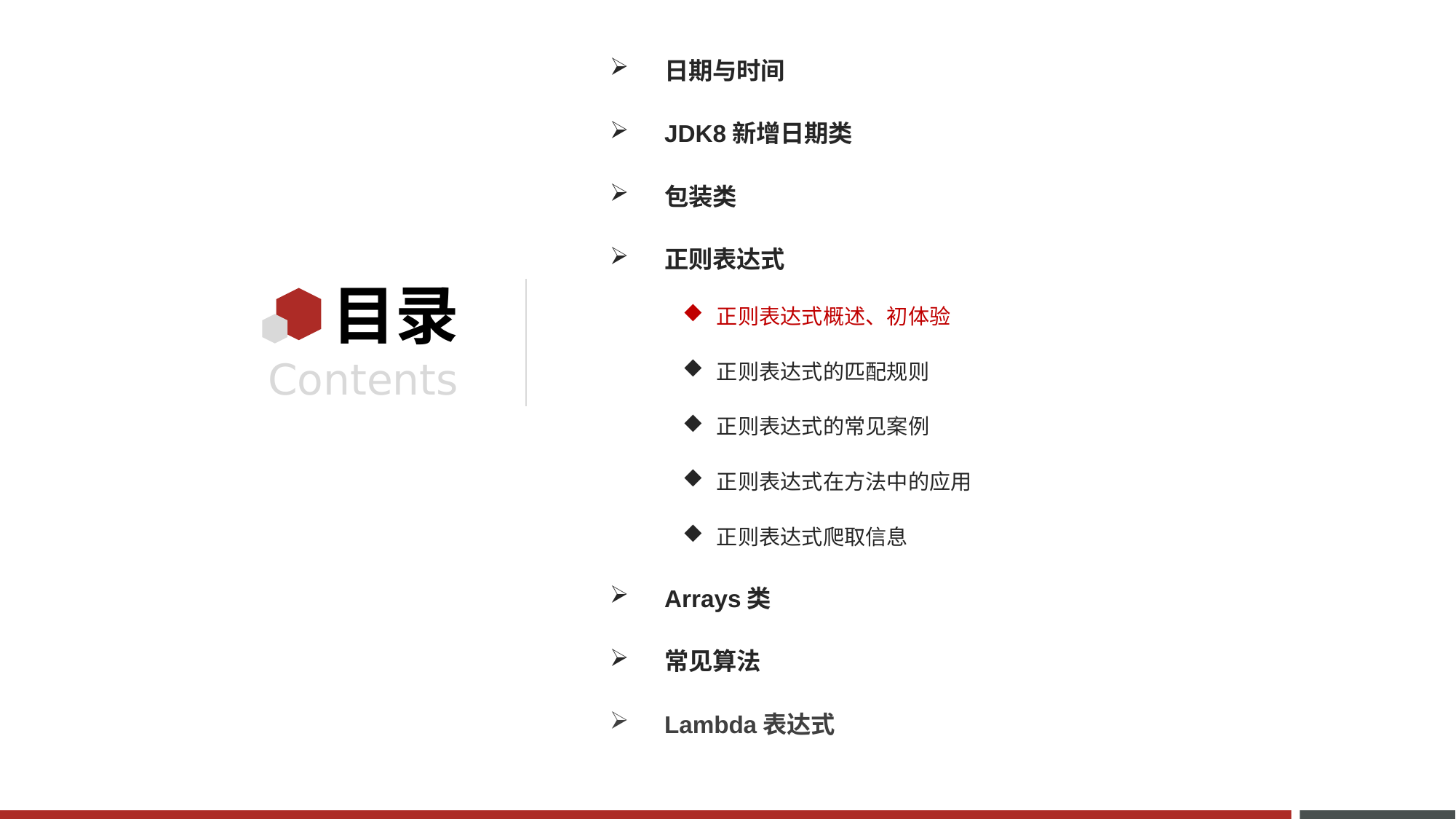

日期与时间
JDK8新增日期类
包装类
正则表达式
正则表达式概述、初体验
正则表达式的匹配规则
正则表达式的常见案例
正则表达式在方法中的应用
正则表达式爬取信息
Arrays类
常见算法
Lambda表达式